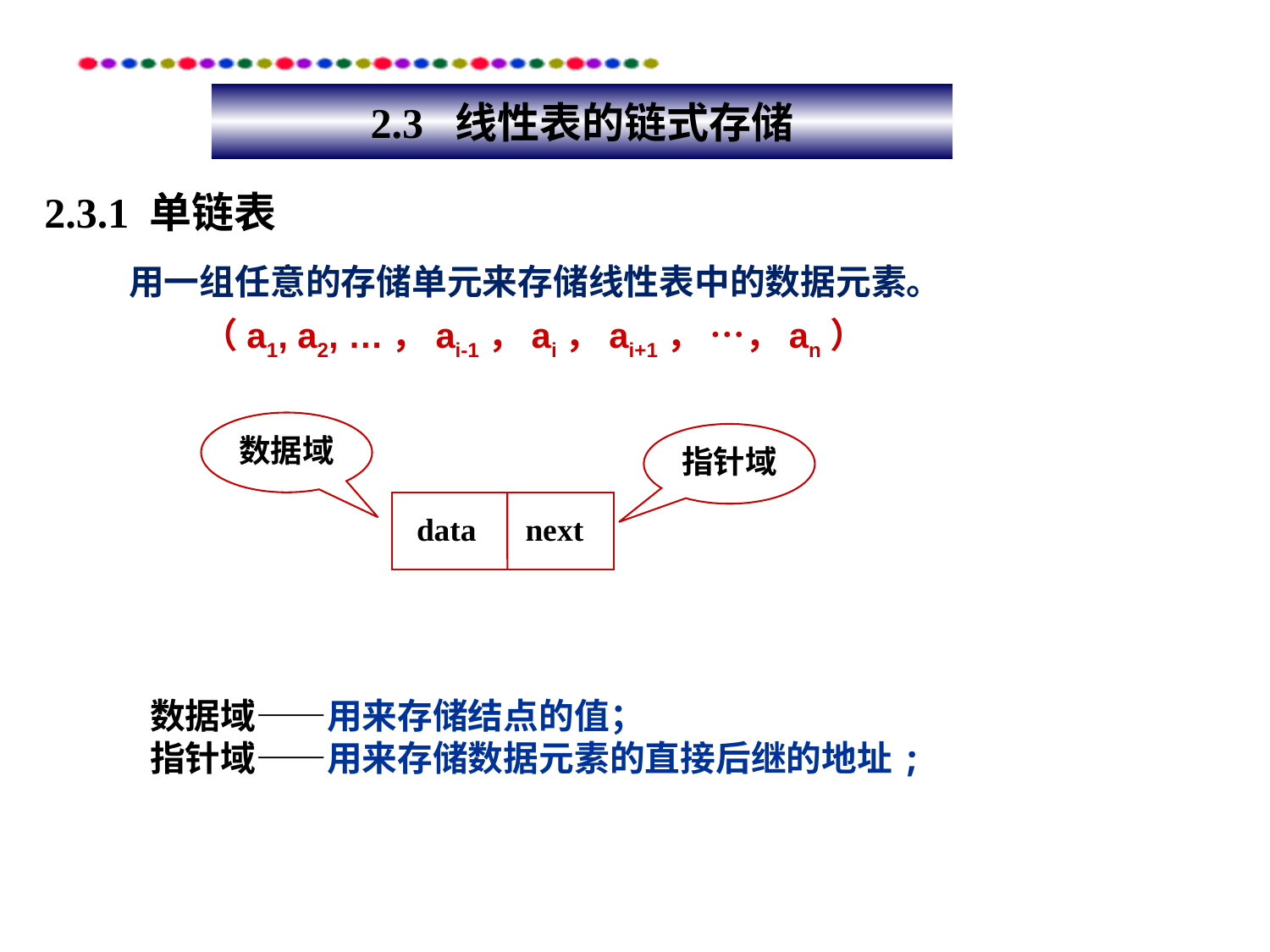

# 2.3  线性表的链式存储
2.3.1 单链表
用一组任意的存储单元来存储线性表中的数据元素。
（a1, a2, …，ai-1，ai，ai+1， …，an）
数据域
指针域

data
next

数据域——用来存储结点的值；
指针域——用来存储数据元素的直接后继的地址;